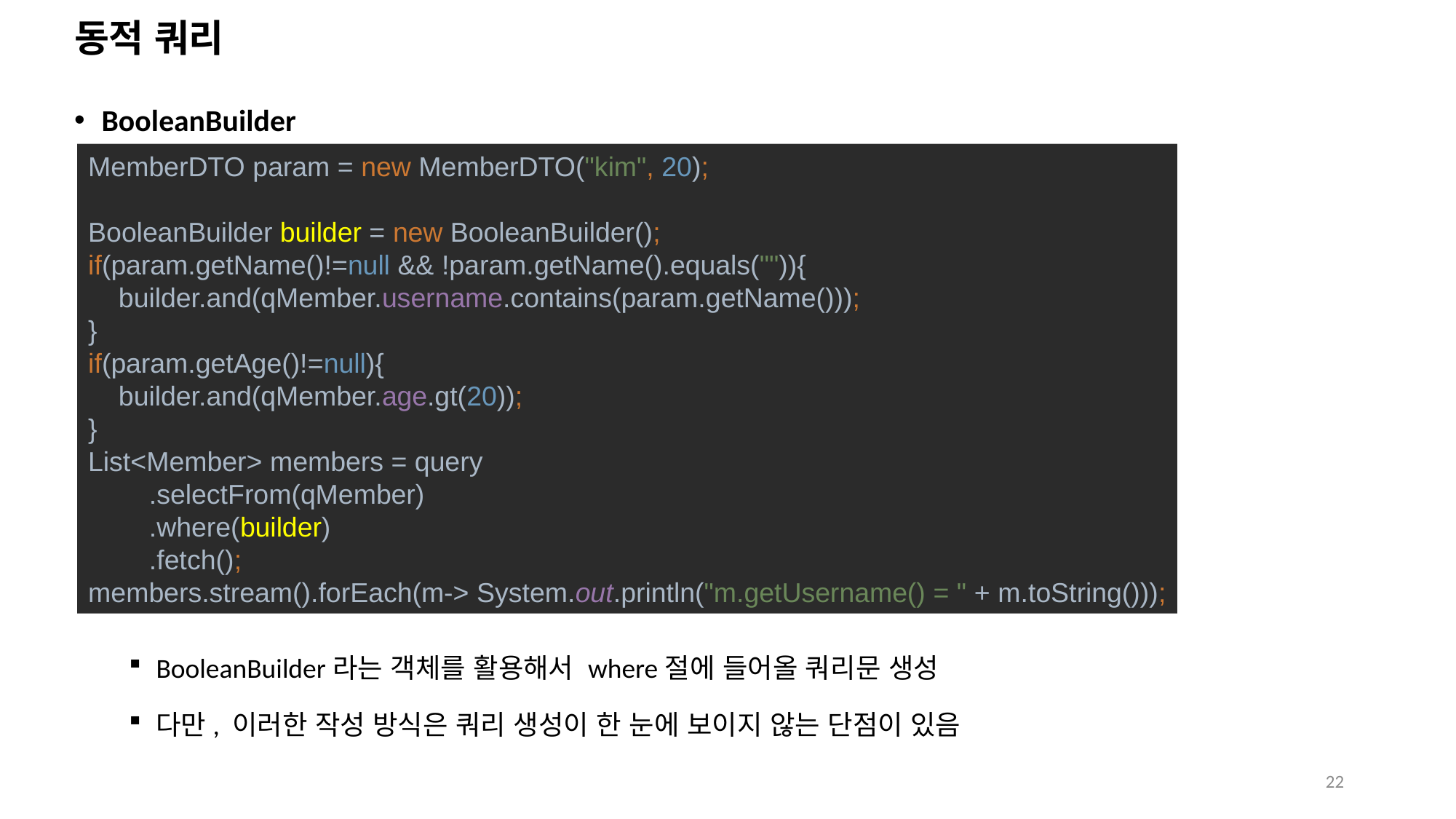

# 동적 쿼리
BooleanBuilder

BooleanBuilder라는 객체를 활용해서 where절에 들어올 쿼리문 생성
다만, 이러한 작성 방식은 쿼리 생성이 한 눈에 보이지 않는 단점이 있음

MemberDTO param = new MemberDTO("kim", 20);
BooleanBuilder builder = new BooleanBuilder();
if(param.getName()!=null && !param.getName().equals("")){
    builder.and(qMember.username.contains(param.getName()));
}
if(param.getAge()!=null){
    builder.and(qMember.age.gt(20));
}
List<Member> members = query
        .selectFrom(qMember)
        .where(builder)
        .fetch();
members.stream().forEach(m-> System.out.println("m.getUsername() = " + m.toString()));
22